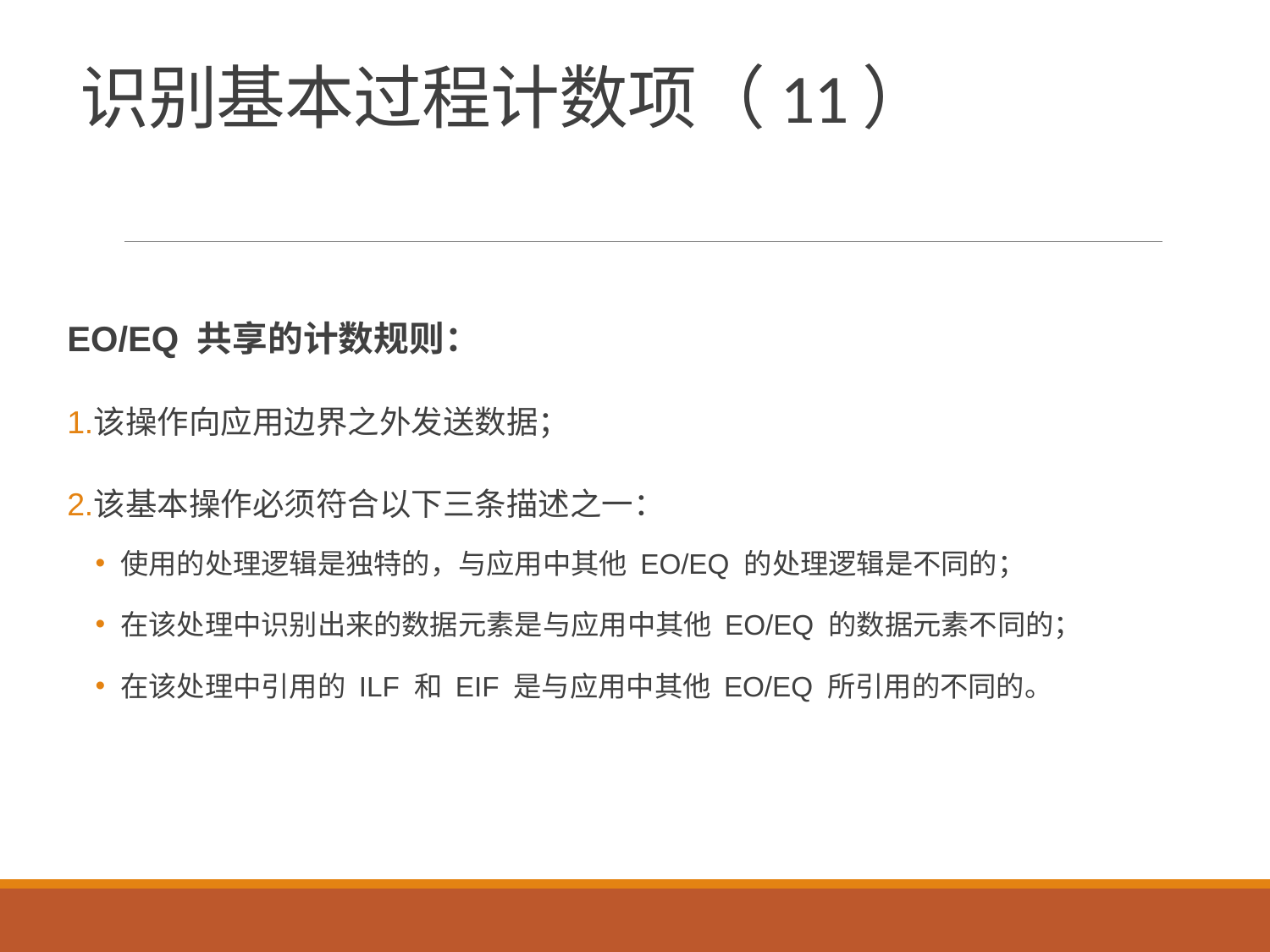

# 识别基本过程计数项（11）
EO/EQ 共享的计数规则：
该操作向应用边界之外发送数据；
该基本操作必须符合以下三条描述之一：
使用的处理逻辑是独特的，与应用中其他 EO/EQ 的处理逻辑是不同的；
在该处理中识别出来的数据元素是与应用中其他 EO/EQ 的数据元素不同的；
在该处理中引用的 ILF 和 EIF 是与应用中其他 EO/EQ 所引用的不同的。